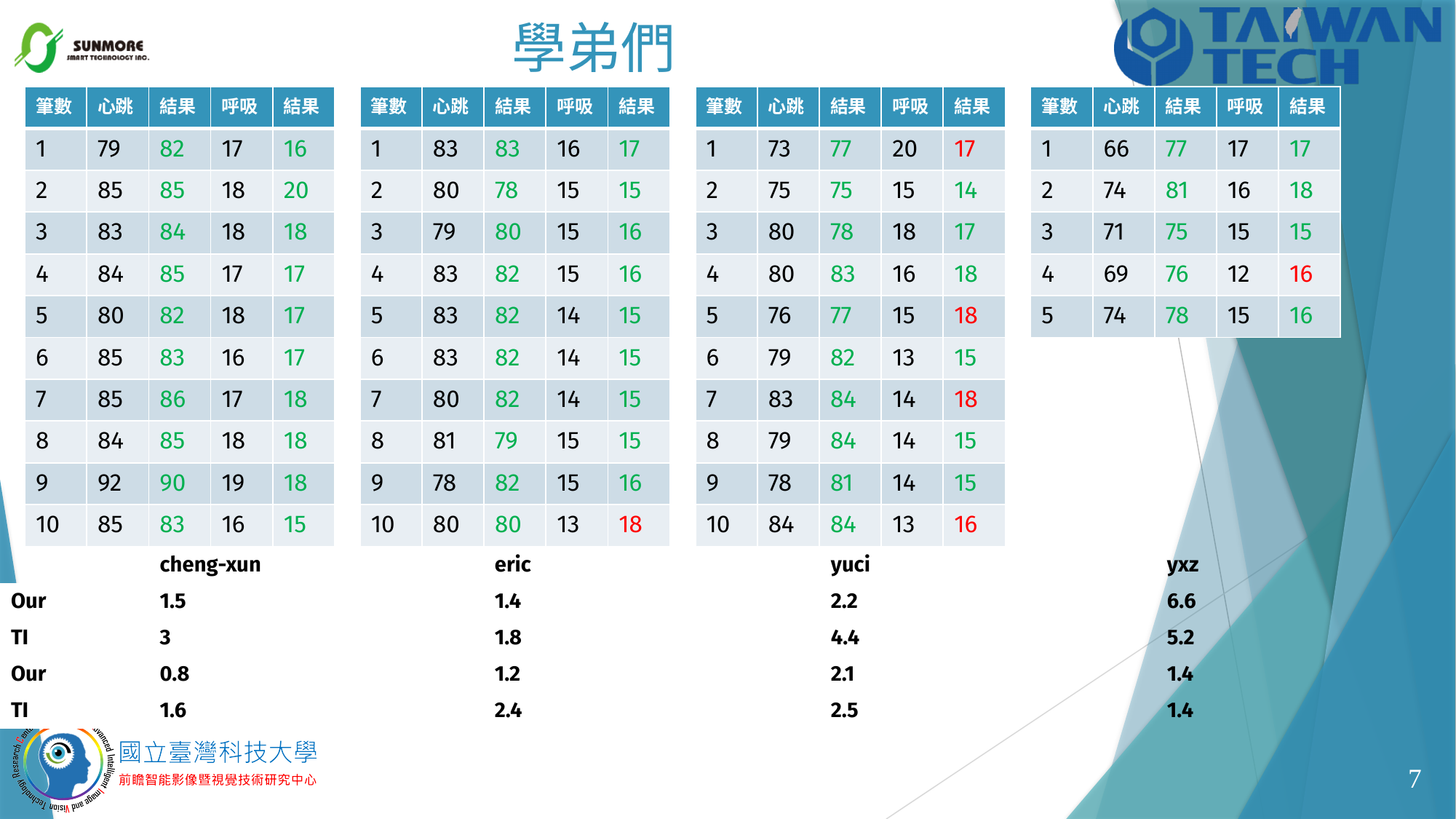

# 學弟們
| 筆數 | 心跳 | 結果 | 呼吸 | 結果 |
| --- | --- | --- | --- | --- |
| 1 | 79 | 82 | 17 | 16 |
| 2 | 85 | 85 | 18 | 20 |
| 3 | 83 | 84 | 18 | 18 |
| 4 | 84 | 85 | 17 | 17 |
| 5 | 80 | 82 | 18 | 17 |
| 6 | 85 | 83 | 16 | 17 |
| 7 | 85 | 86 | 17 | 18 |
| 8 | 84 | 85 | 18 | 18 |
| 9 | 92 | 90 | 19 | 18 |
| 10 | 85 | 83 | 16 | 15 |
| 筆數 | 心跳 | 結果 | 呼吸 | 結果 |
| --- | --- | --- | --- | --- |
| 1 | 83 | 83 | 16 | 17 |
| 2 | 80 | 78 | 15 | 15 |
| 3 | 79 | 80 | 15 | 16 |
| 4 | 83 | 82 | 15 | 16 |
| 5 | 83 | 82 | 14 | 15 |
| 6 | 83 | 82 | 14 | 15 |
| 7 | 80 | 82 | 14 | 15 |
| 8 | 81 | 79 | 15 | 15 |
| 9 | 78 | 82 | 15 | 16 |
| 10 | 80 | 80 | 13 | 18 |
| 筆數 | 心跳 | 結果 | 呼吸 | 結果 |
| --- | --- | --- | --- | --- |
| 1 | 73 | 77 | 20 | 17 |
| 2 | 75 | 75 | 15 | 14 |
| 3 | 80 | 78 | 18 | 17 |
| 4 | 80 | 83 | 16 | 18 |
| 5 | 76 | 77 | 15 | 18 |
| 6 | 79 | 82 | 13 | 15 |
| 7 | 83 | 84 | 14 | 18 |
| 8 | 79 | 84 | 14 | 15 |
| 9 | 78 | 81 | 14 | 15 |
| 10 | 84 | 84 | 13 | 16 |
| 筆數 | 心跳 | 結果 | 呼吸 | 結果 |
| --- | --- | --- | --- | --- |
| 1 | 66 | 77 | 17 | 17 |
| 2 | 74 | 81 | 16 | 18 |
| 3 | 71 | 75 | 15 | 15 |
| 4 | 69 | 76 | 12 | 16 |
| 5 | 74 | 78 | 15 | 16 |
|  | cheng-xun | eric | yuci | yxz |
| --- | --- | --- | --- | --- |
| Our | 1.5 | 1.4 | 2.2 | 6.6 |
| TI | 3 | 1.8 | 4.4 | 5.2 |
| Our | 0.8 | 1.2 | 2.1 | 1.4 |
| TI | 1.6 | 2.4 | 2.5 | 1.4 |
7